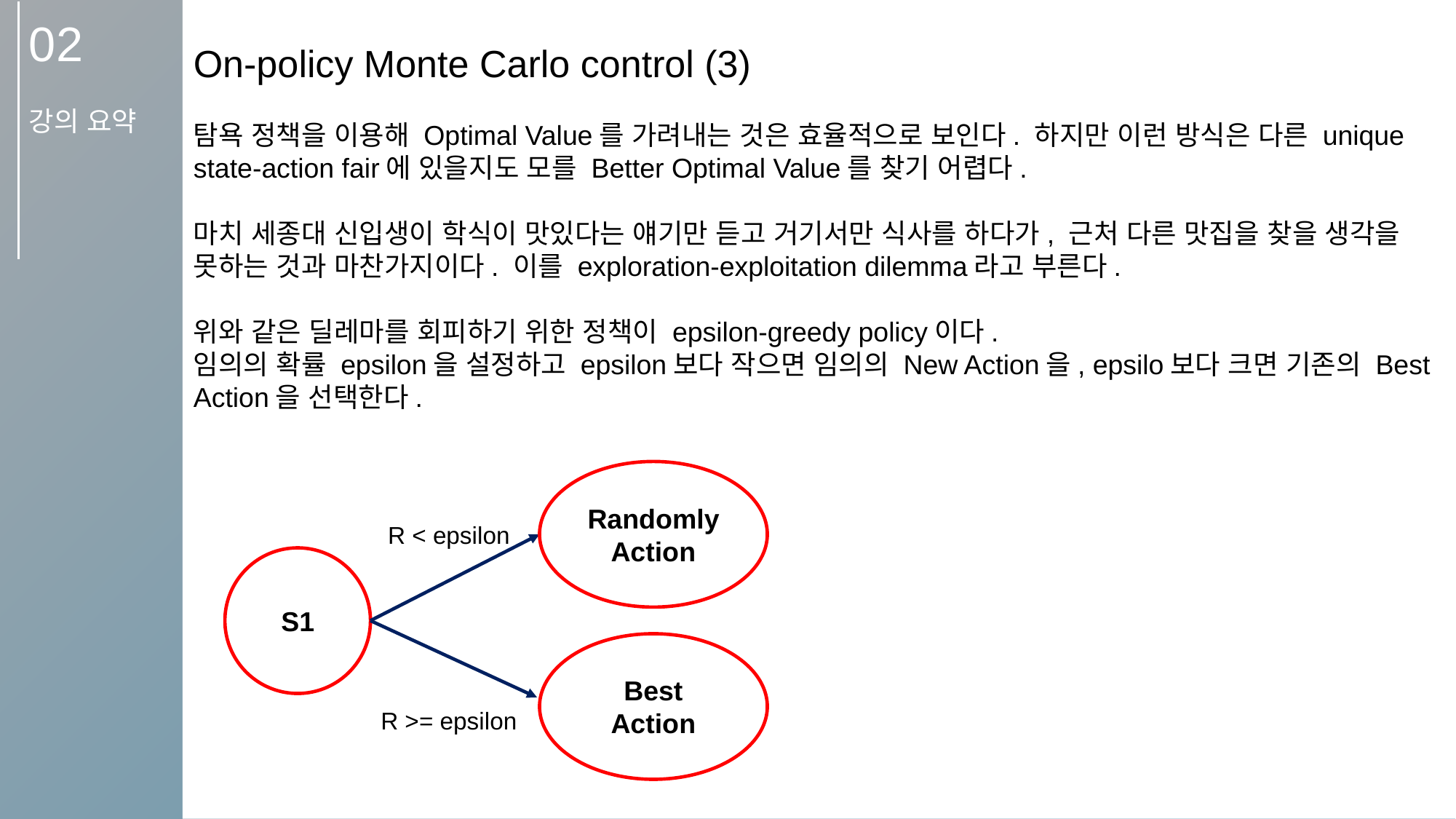

02

강의 요약

On-policy Monte Carlo control (3)

탐욕 정책을 이용해 Optimal Value를 가려내는 것은 효율적으로 보인다. 하지만 이런 방식은 다른 unique state-action fair에 있을지도 모를 Better Optimal Value를 찾기 어렵다.

마치 세종대 신입생이 학식이 맛있다는 얘기만 듣고 거기서만 식사를 하다가, 근처 다른 맛집을 찾을 생각을 못하는 것과 마찬가지이다. 이를 exploration-exploitation dilemma라고 부른다.

위와 같은 딜레마를 회피하기 위한 정책이 epsilon-greedy policy이다.
임의의 확률 epsilon을 설정하고 epsilon보다 작으면 임의의 New Action을, epsilo보다 크면 기존의 Best Action을 선택한다.
Randomly
Action
R < epsilon
S1
Best Action
R >= epsilon